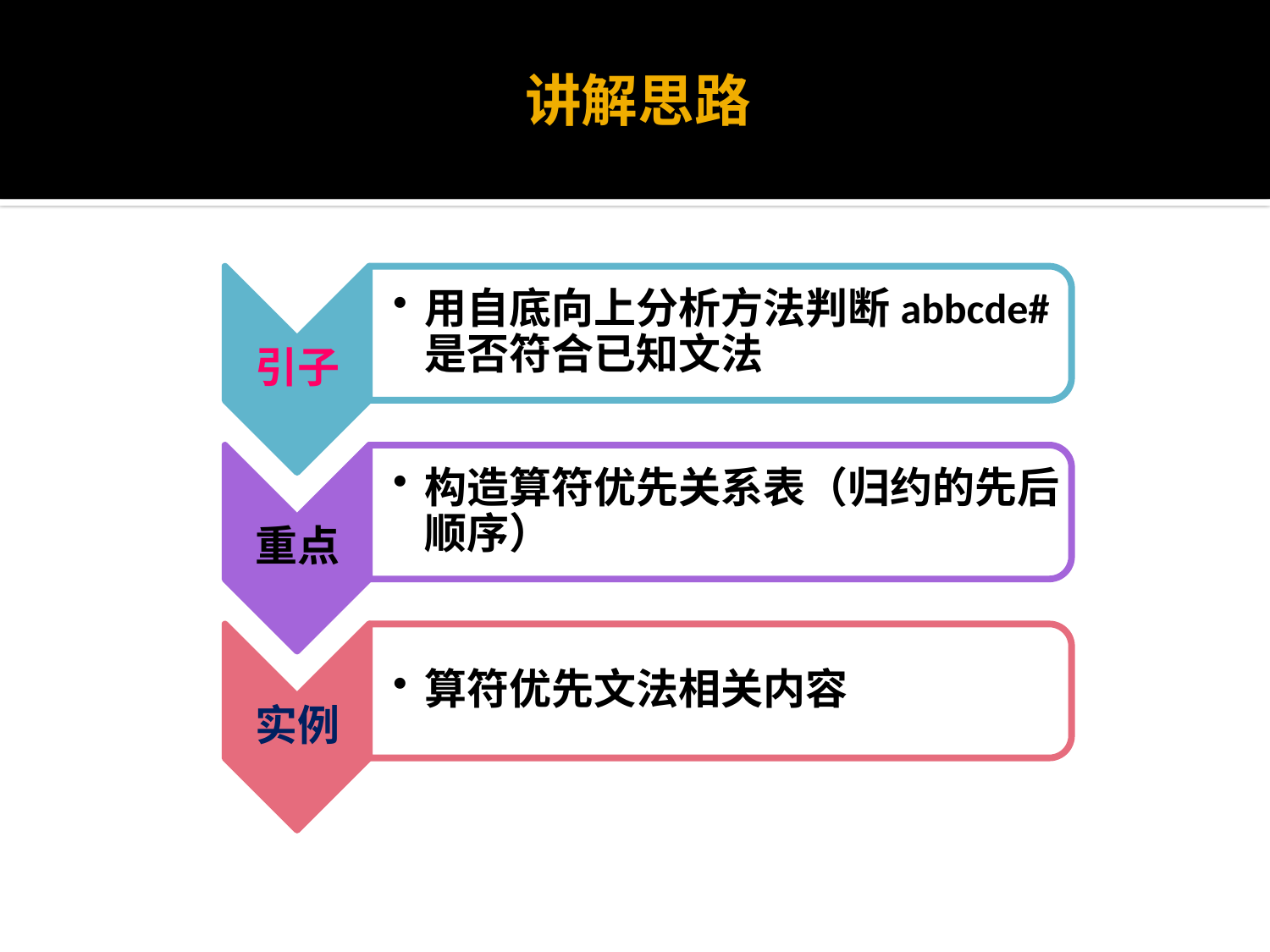

# 讲解思路
引子
用自底向上分析方法判断abbcde#是否符合已知文法
重点
构造算符优先关系表（归约的先后顺序）
实例
算符优先文法相关内容